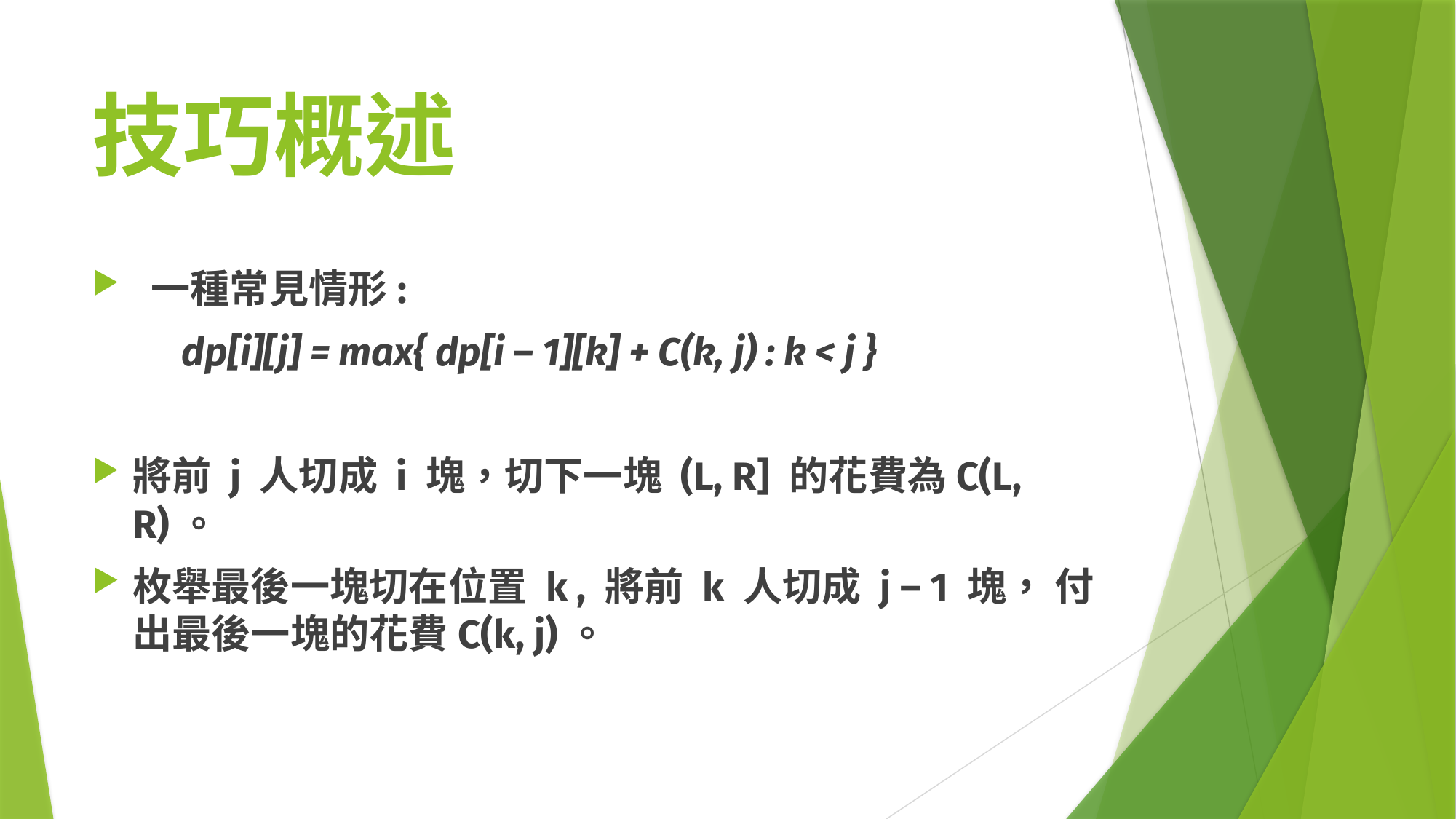

# 技巧概述
 一種常見情形:
    dp[i][j] = max{ dp[i – 1][k] + C(k, j) : k < j }

將前 j 人切成 i 塊，切下一塊 (L, R] 的花費為C(L, R)。
枚舉最後一塊切在位置 k , 將前 k 人切成 j – 1 塊， 付出最後一塊的花費C(k, j)。